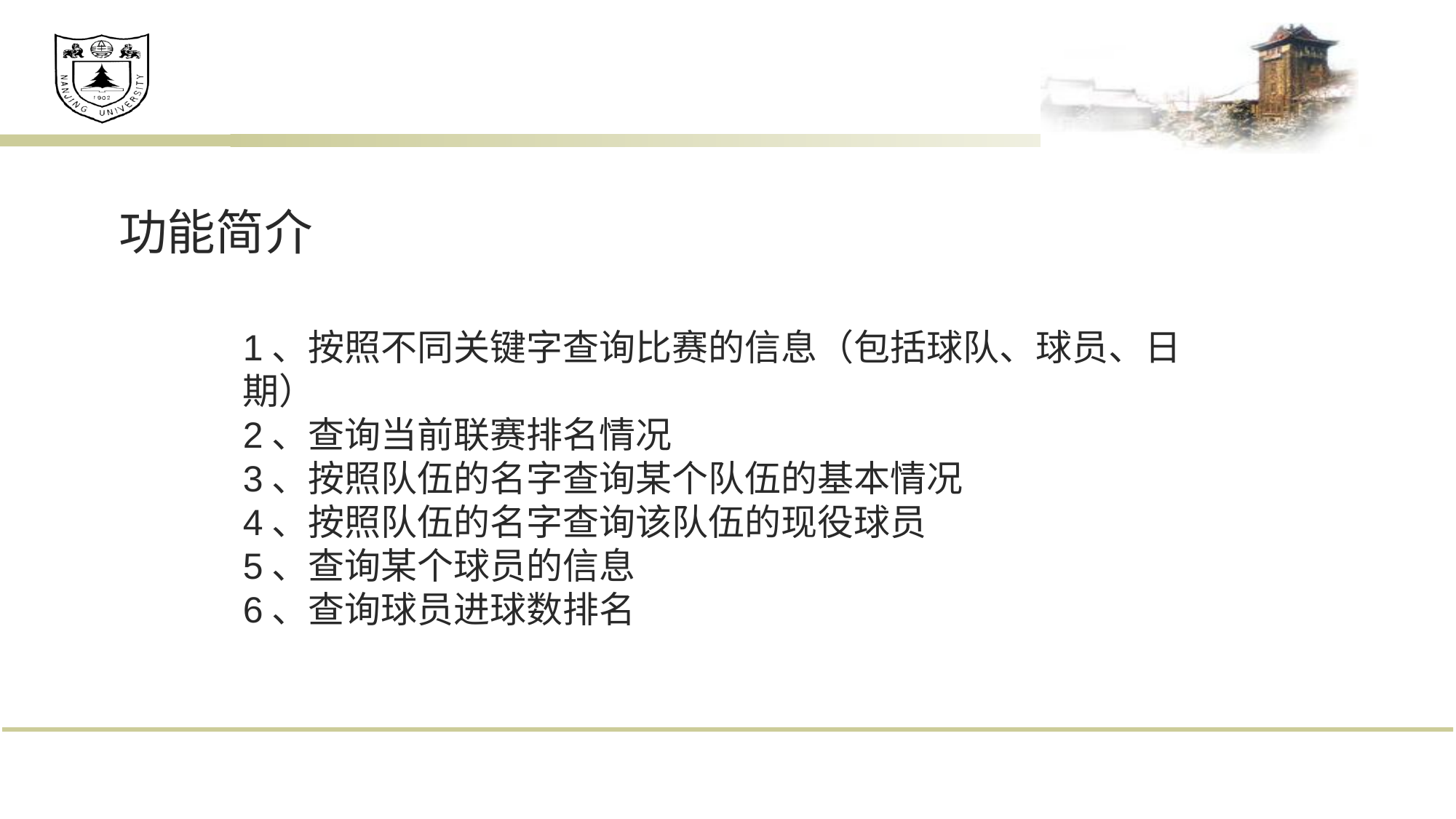

功能简介
1、按照不同关键字查询比赛的信息（包括球队、球员、日期）
2、查询当前联赛排名情况
3、按照队伍的名字查询某个队伍的基本情况
4、按照队伍的名字查询该队伍的现役球员
5、查询某个球员的信息
6、查询球员进球数排名